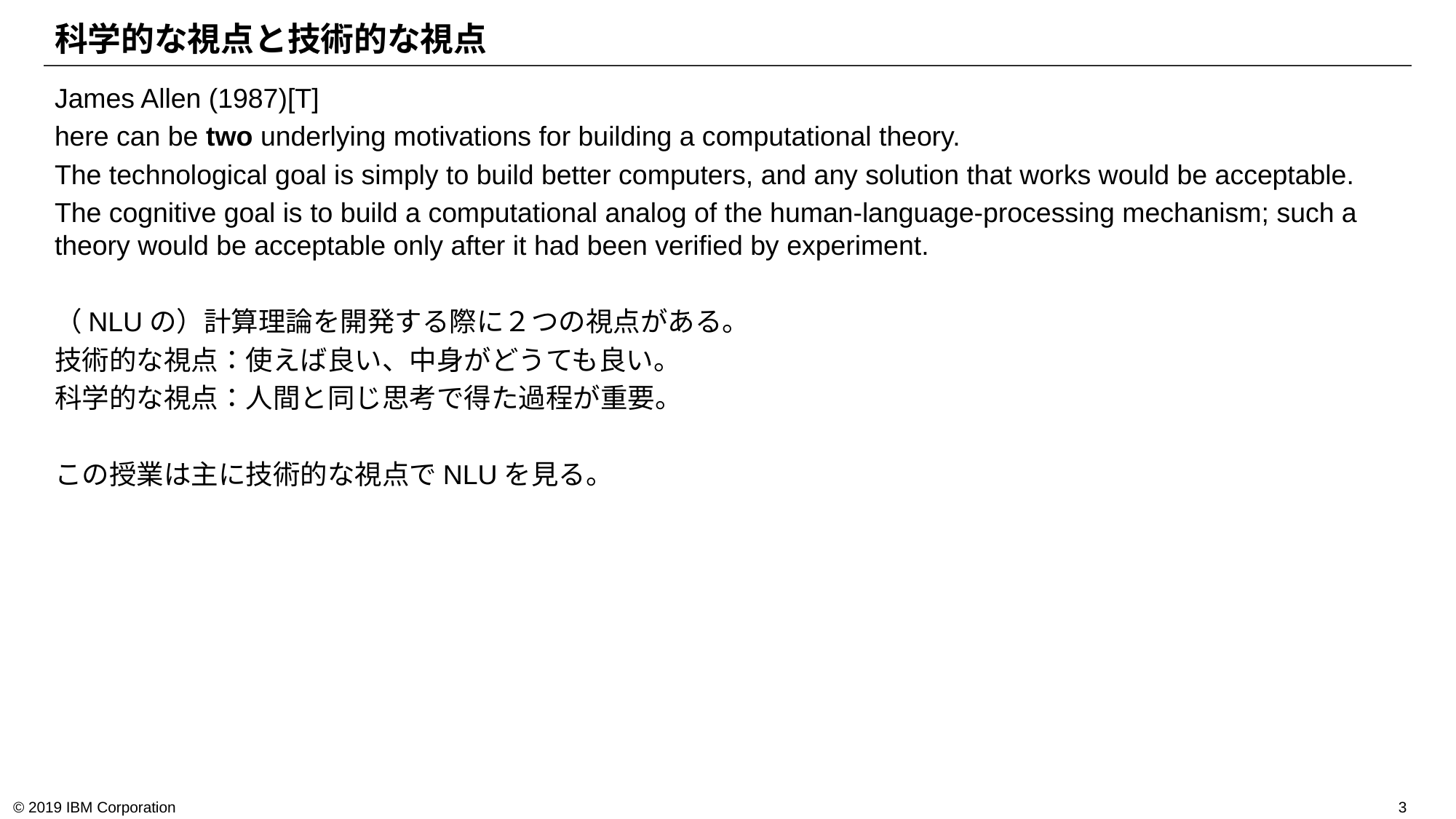

# 科学的な視点と技術的な視点
James Allen (1987)[T]
here can be two underlying motivations for building a computational theory.
The technological goal is simply to build better computers, and any solution that works would be acceptable.
The cognitive goal is to build a computational analog of the human-language-processing mechanism; such a theory would be acceptable only after it had been verified by experiment.

（NLUの）計算理論を開発する際に２つの視点がある。
技術的な視点：使えば良い、中身がどうても良い。
科学的な視点：人間と同じ思考で得た過程が重要。

この授業は主に技術的な視点でNLUを見る。